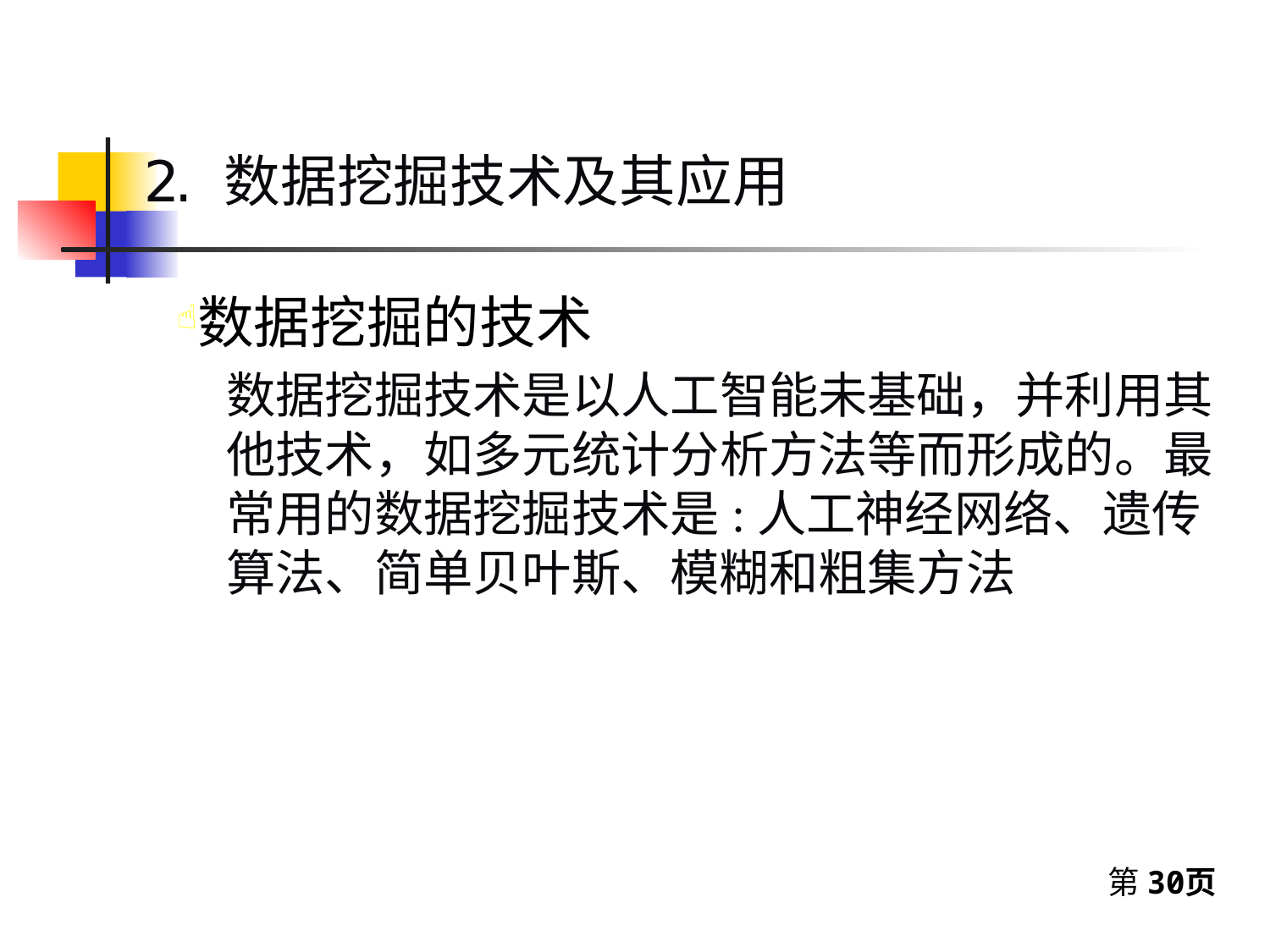

2. 数据挖掘技术及其应用
数据挖掘的技术
数据挖掘技术是以人工智能未基础，并利用其他技术，如多元统计分析方法等而形成的。最常用的数据挖掘技术是:人工神经网络、遗传算法、简单贝叶斯、模糊和粗集方法